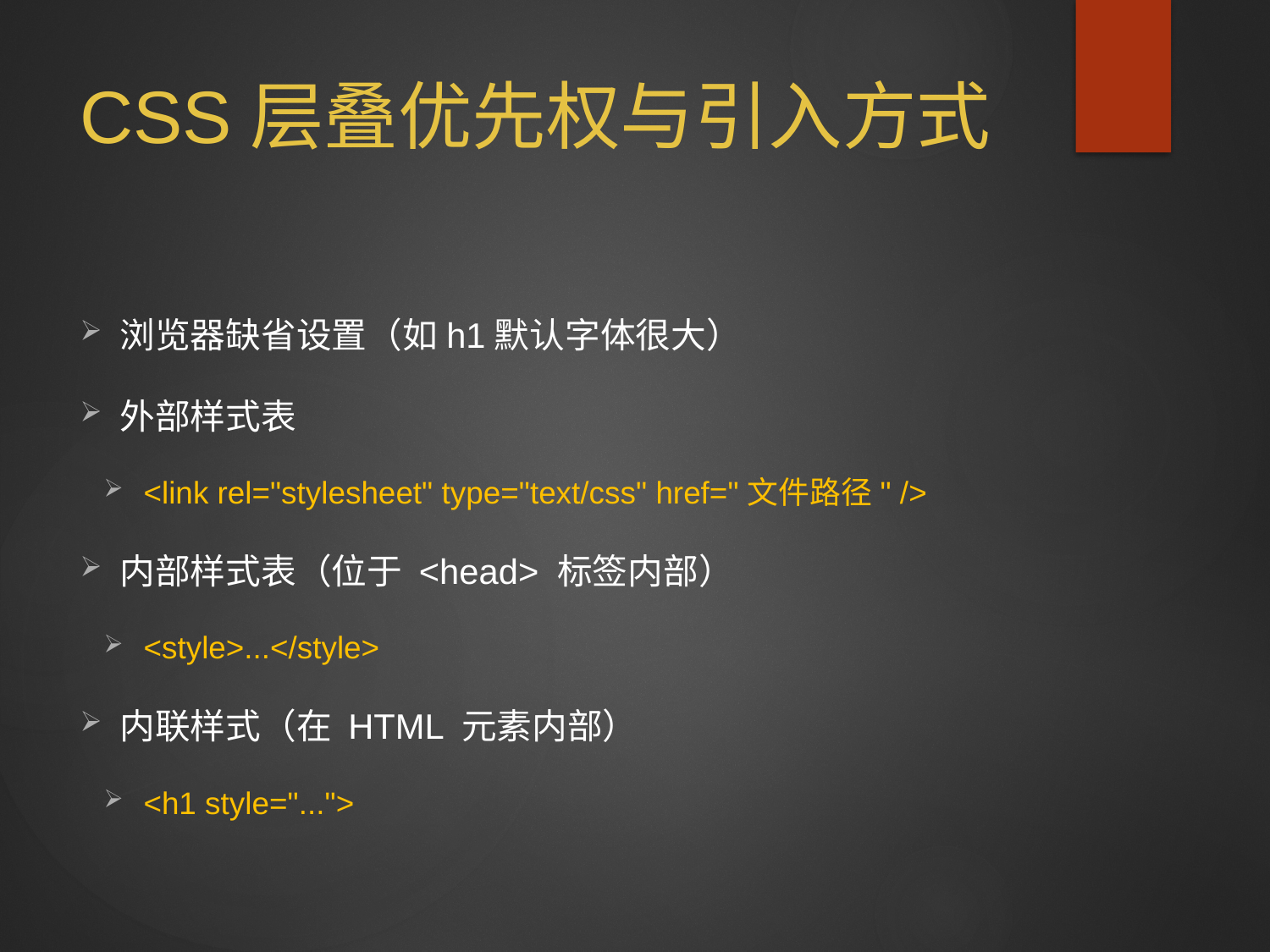

13
# CSS层叠优先权与引入方式
浏览器缺省设置（如h1默认字体很大）
外部样式表
<link rel="stylesheet" type="text/css" href="文件路径" />
内部样式表（位于 <head> 标签内部）
<style>...</style>
内联样式（在 HTML 元素内部）
<h1 style="...">